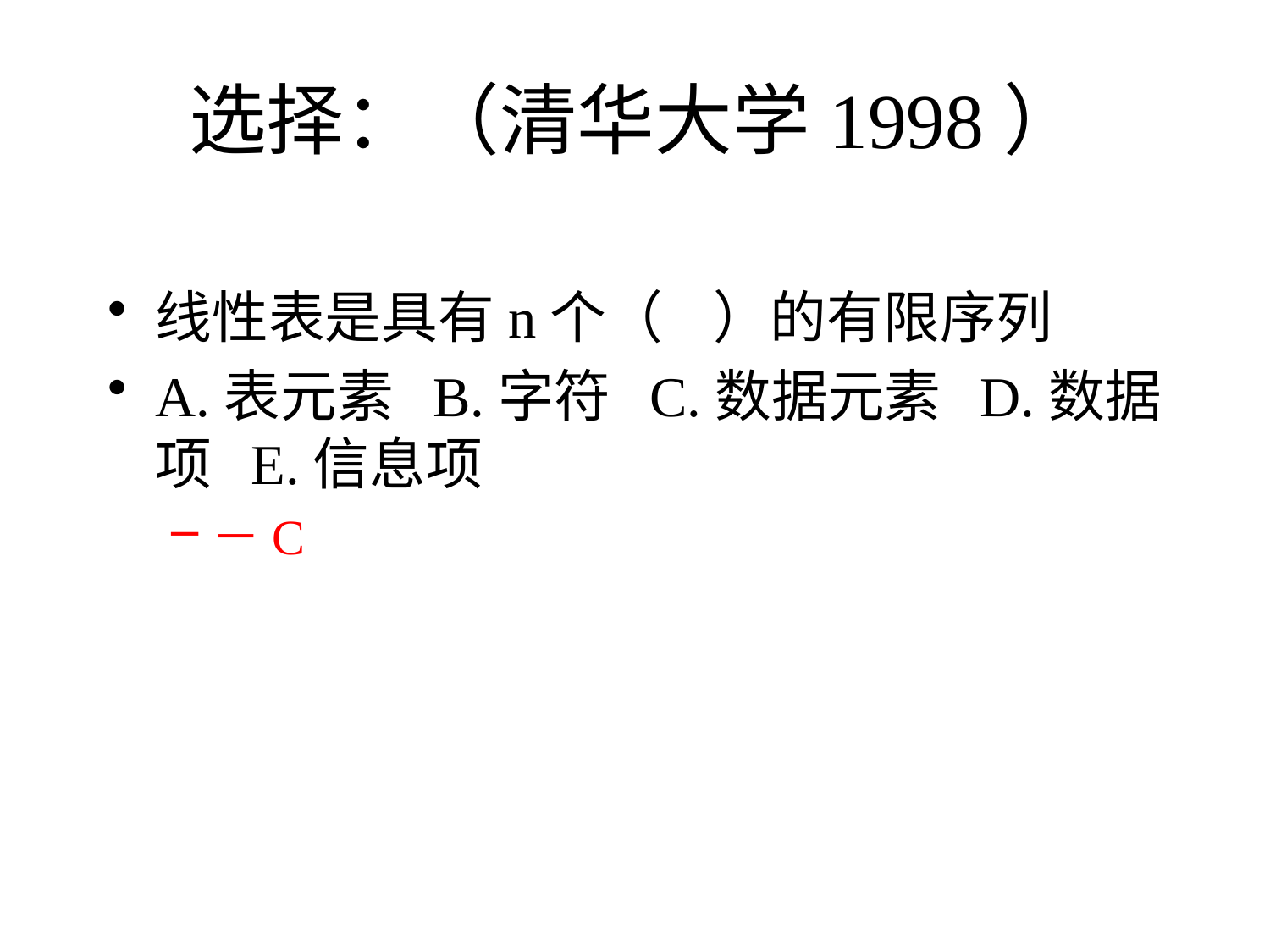

# 选择：（清华大学1998）
线性表是具有n个（    ）的有限序列
A.表元素  B.字符  C.数据元素  D.数据项  E.信息项
－C